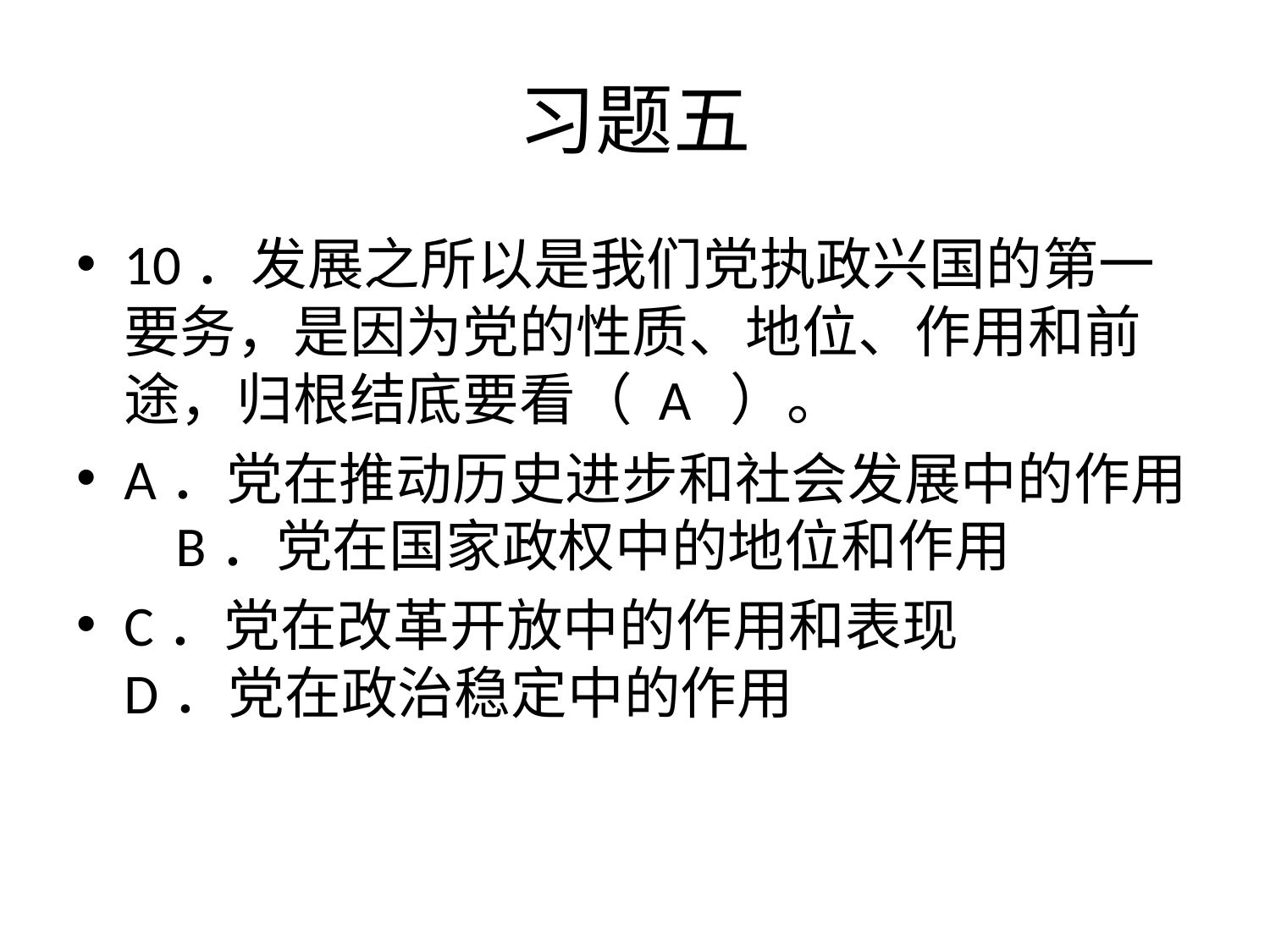

# 习题五
10．发展之所以是我们党执政兴国的第一要务，是因为党的性质、地位、作用和前途，归根结底要看（ A  ）。
A．党在推动历史进步和社会发展中的作用    B．党在国家政权中的地位和作用
C．党在改革开放中的作用和表现            D．党在政治稳定中的作用